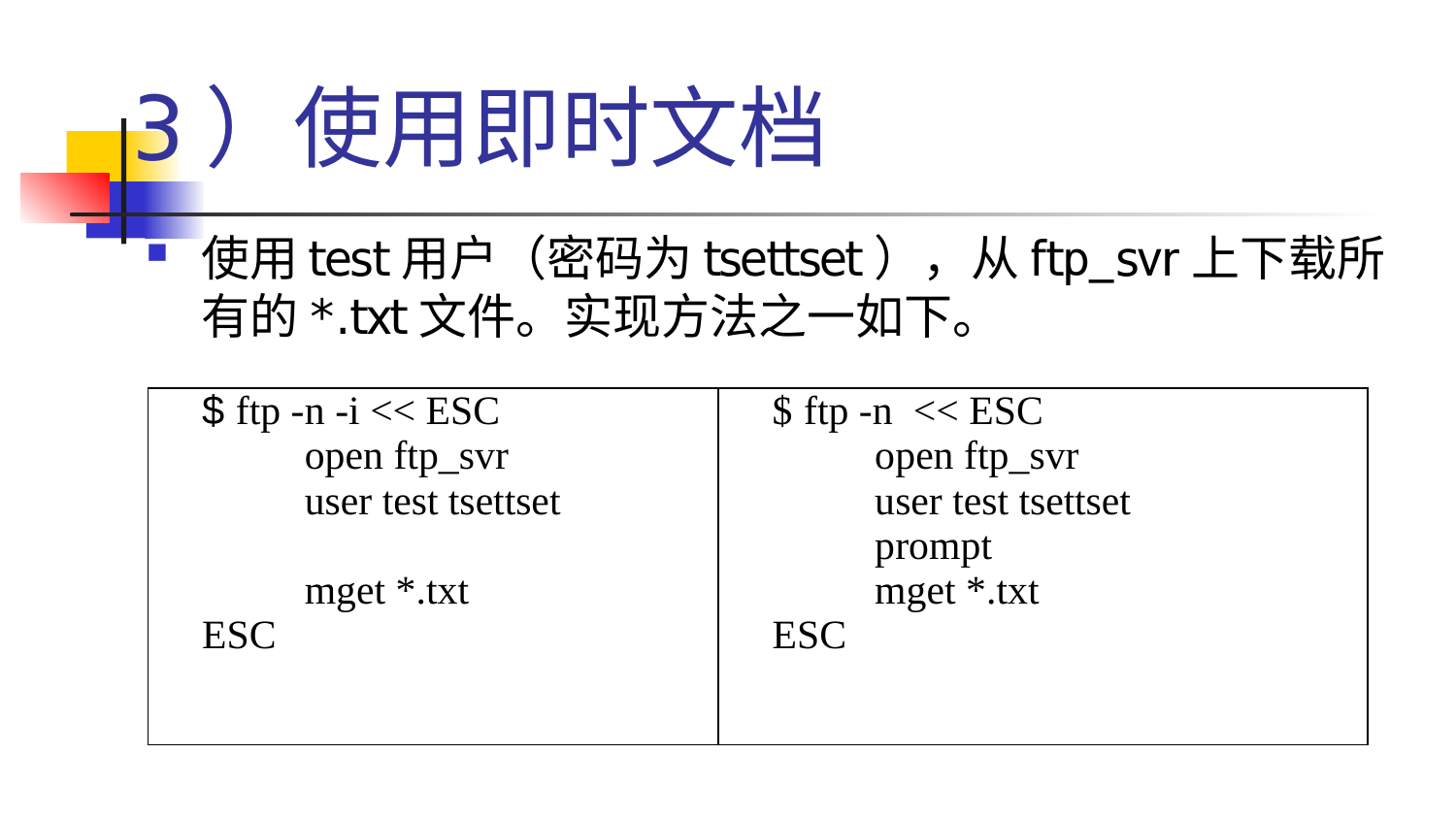

# 3）使用即时文档
使用test用户（密码为tsettset），从ftp_svr上下载所有的*.txt文件。实现方法之一如下。

| $ ftp -n -i << ESC open ftp\_svr user test tsettset mget \*.txt ESC | $ ftp -n << ESC open ftp\_svr user test tsettset prompt mget \*.txt ESC |
| --- | --- |